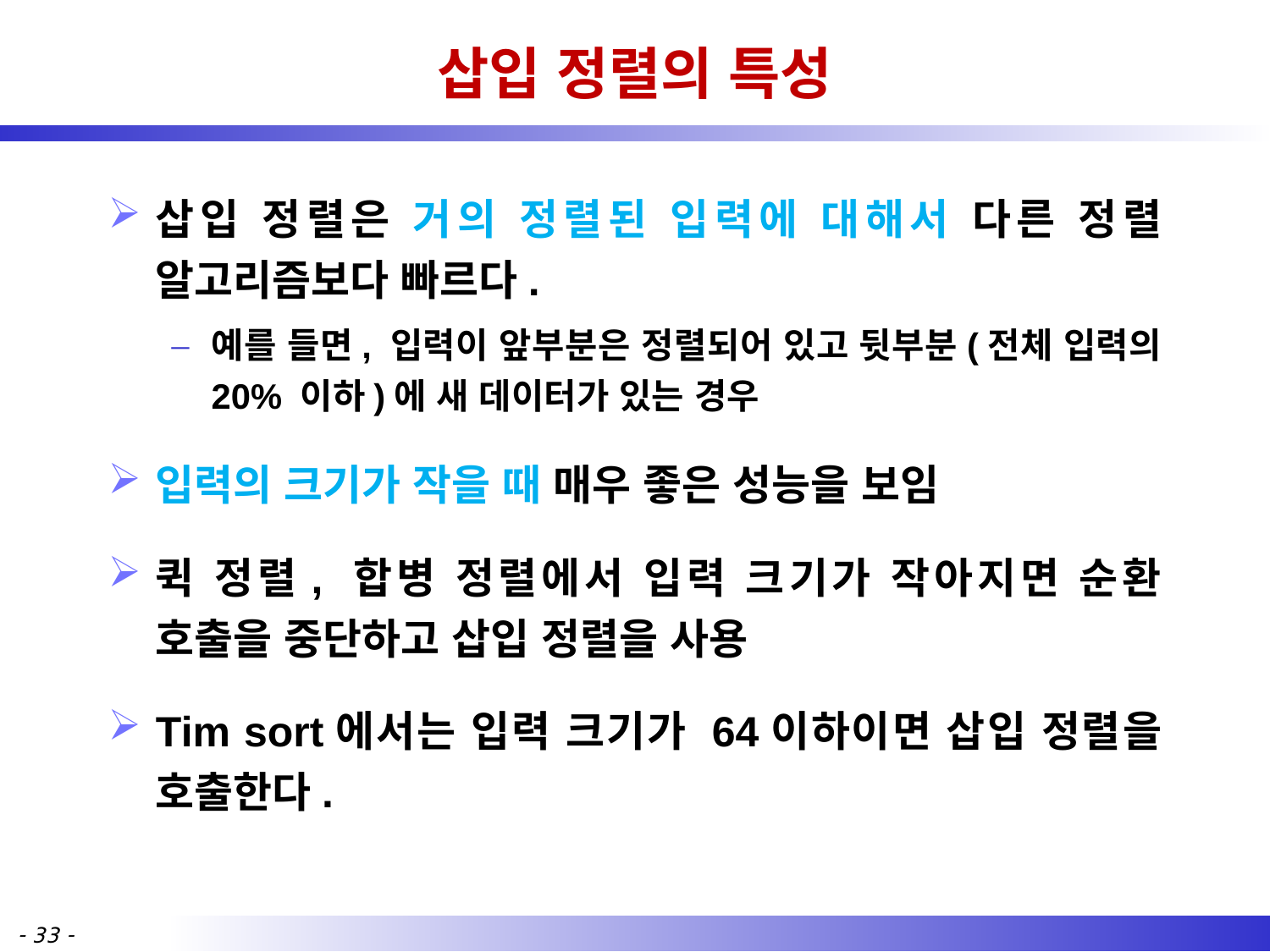

# 삽입 정렬의 특성
삽입 정렬은 거의 정렬된 입력에 대해서 다른 정렬 알고리즘보다 빠르다.
예를 들면, 입력이 앞부분은 정렬되어 있고 뒷부분(전체 입력의 20% 이하)에 새 데이터가 있는 경우
입력의 크기가 작을 때 매우 좋은 성능을 보임
퀵 정렬, 합병 정렬에서 입력 크기가 작아지면 순환 호출을 중단하고 삽입 정렬을 사용
Tim sort에서는 입력 크기가 64이하이면 삽입 정렬을 호출한다.
- 33 -